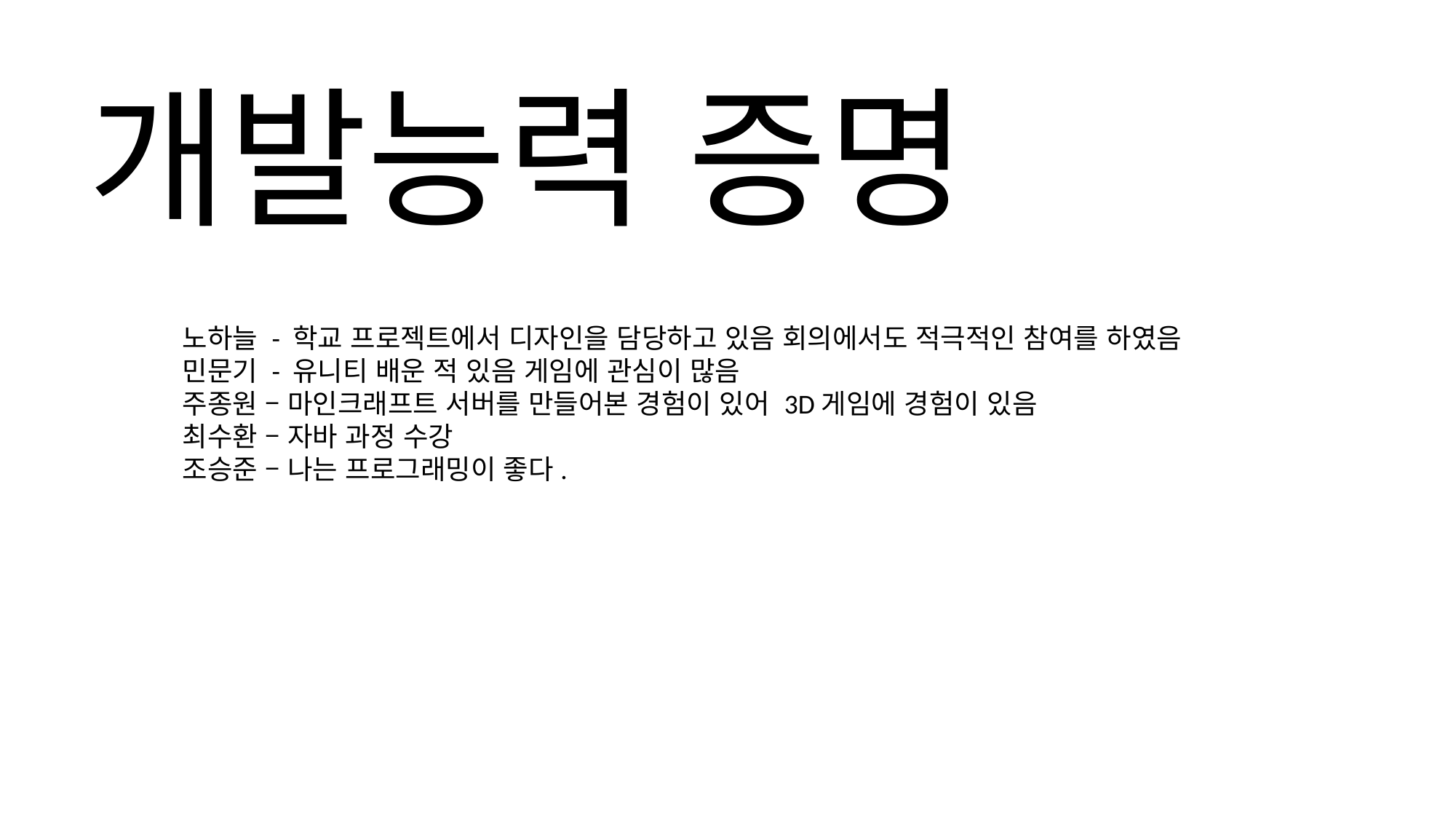

개발능력 증명
노하늘 - 학교 프로젝트에서 디자인을 담당하고 있음 회의에서도 적극적인 참여를 하였음
민문기 - 유니티 배운 적 있음 게임에 관심이 많음
주종원 – 마인크래프트 서버를 만들어본 경험이 있어 3D게임에 경험이 있음
최수환 – 자바 과정 수강
조승준 – 나는 프로그래밍이 좋다.